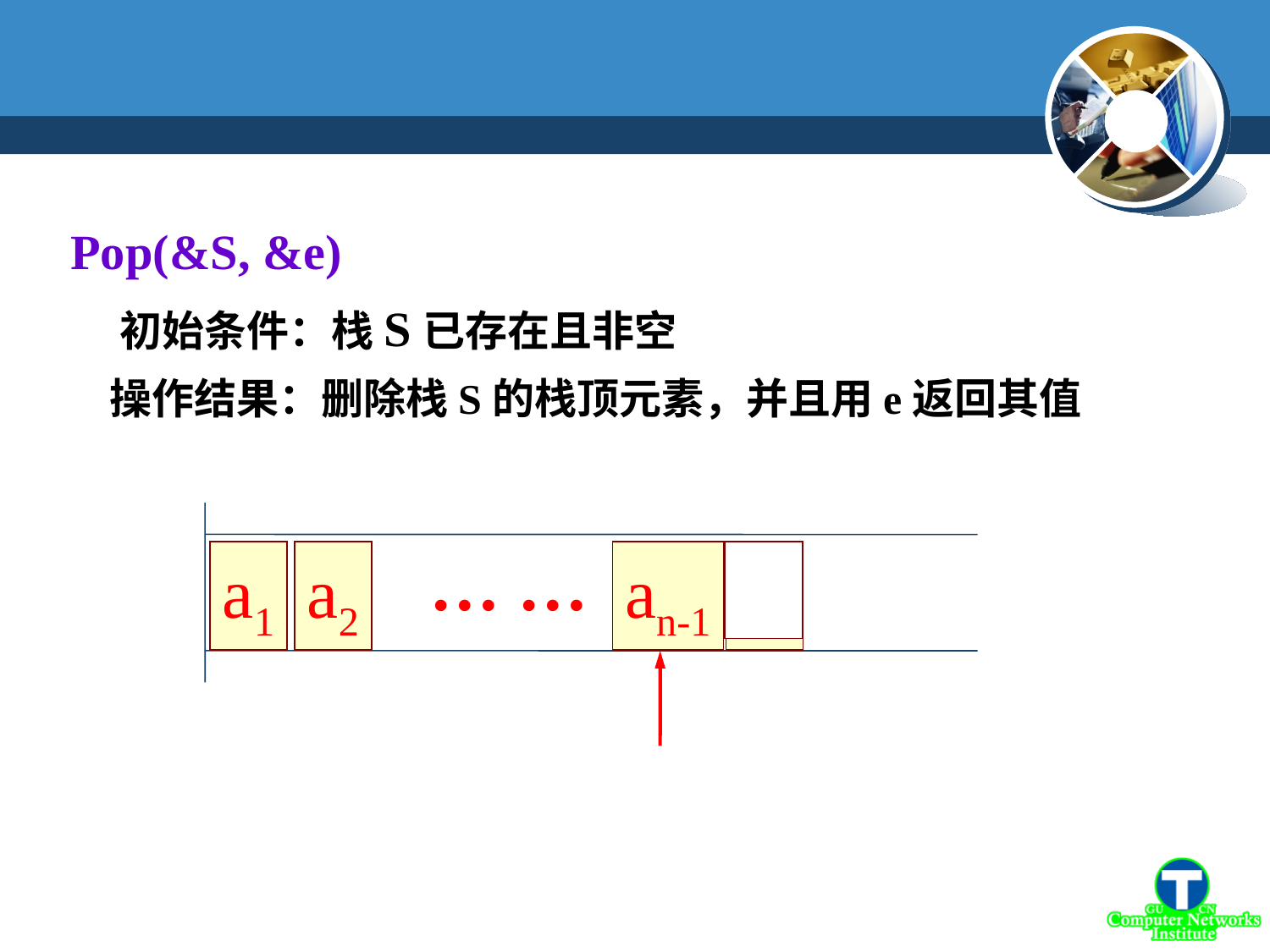

Pop(&S, &e)
   初始条件：栈S已存在且非空
   操作结果：删除栈S的栈顶元素，并且用e返回其值

… …

a1
a2
an-1
an